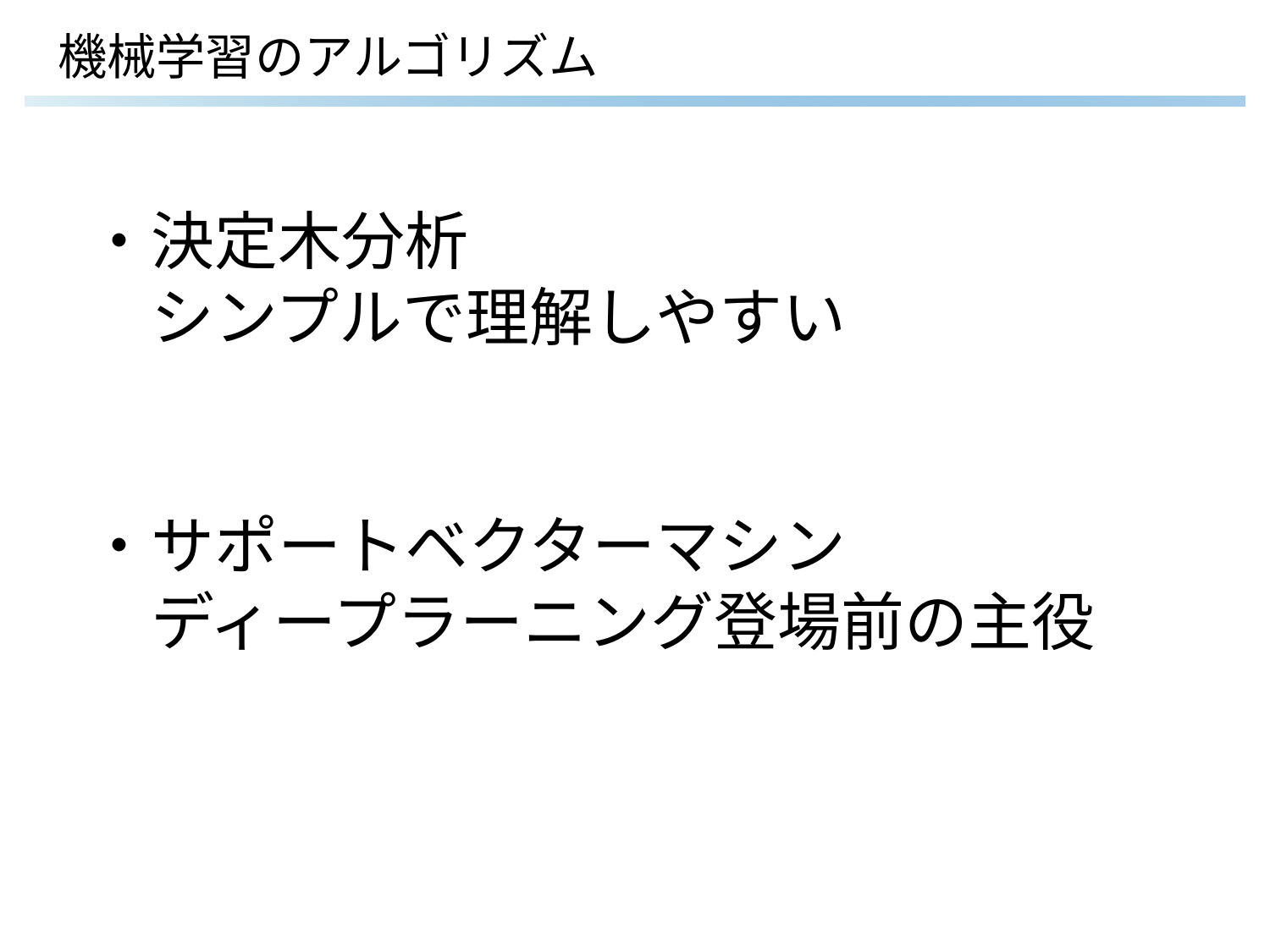

# 機械学習のアルゴリズム
・決定木分析
　シンプルで理解しやすい

・サポートベクターマシン
　ディープラーニング登場前の主役